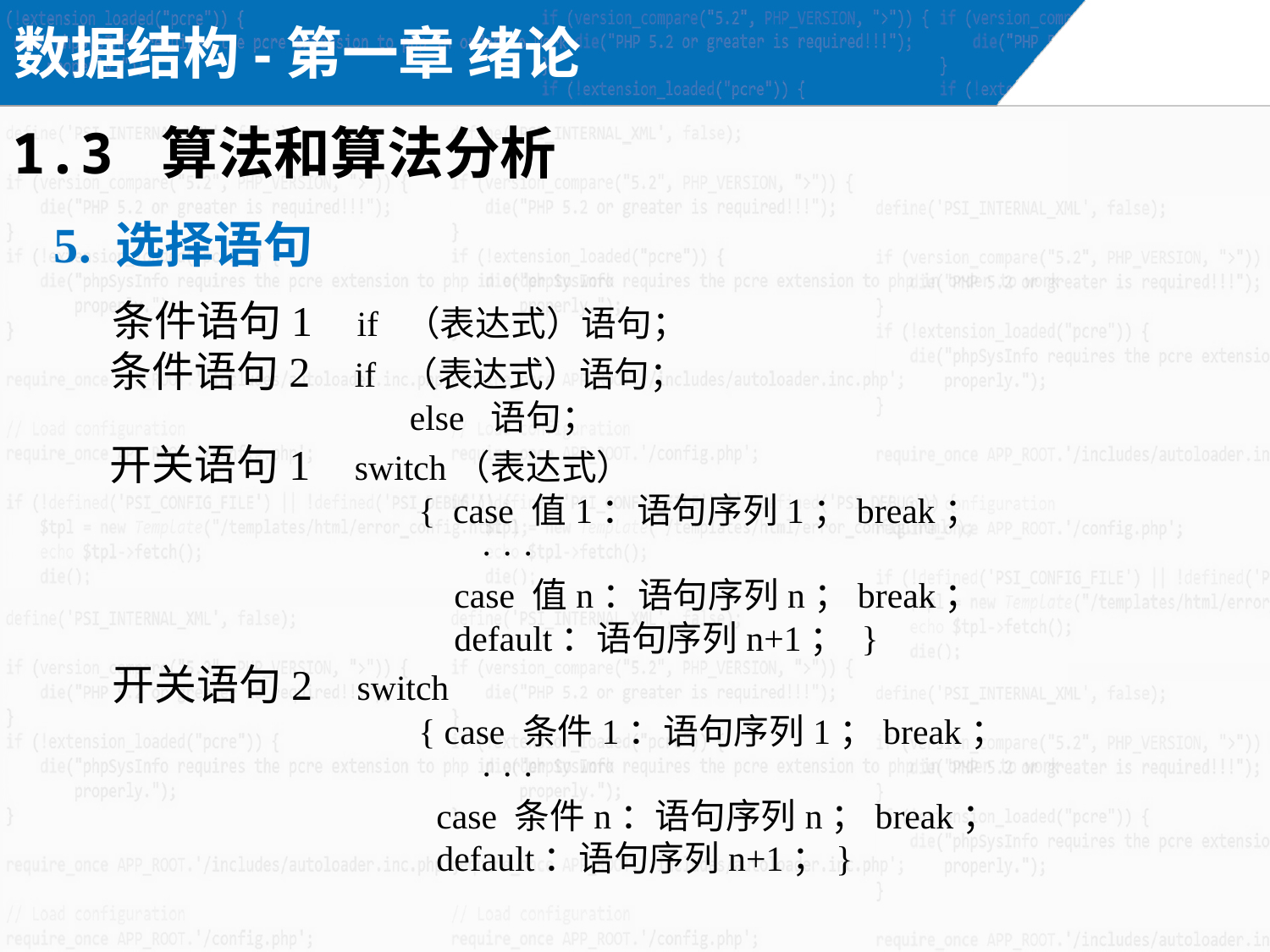

数据结构-第一章 绪论
1.3 算法和算法分析
5. 选择语句
     条件语句1     if  （表达式）语句；
      条件语句2     if  （表达式）语句；
                                        else  语句；
      开关语句1     switch（表达式）
                                         {  case 值1：语句序列1；break；
                                                · · ·
                                             case 值n：语句序列n；break；
                                             default：语句序列n+1； }
     开关语句2     switch
                                         { case 条件1：语句序列1；break；
                                                · · ·
                                           case 条件n：语句序列n；break；
                                           default：语句序列n+1；}